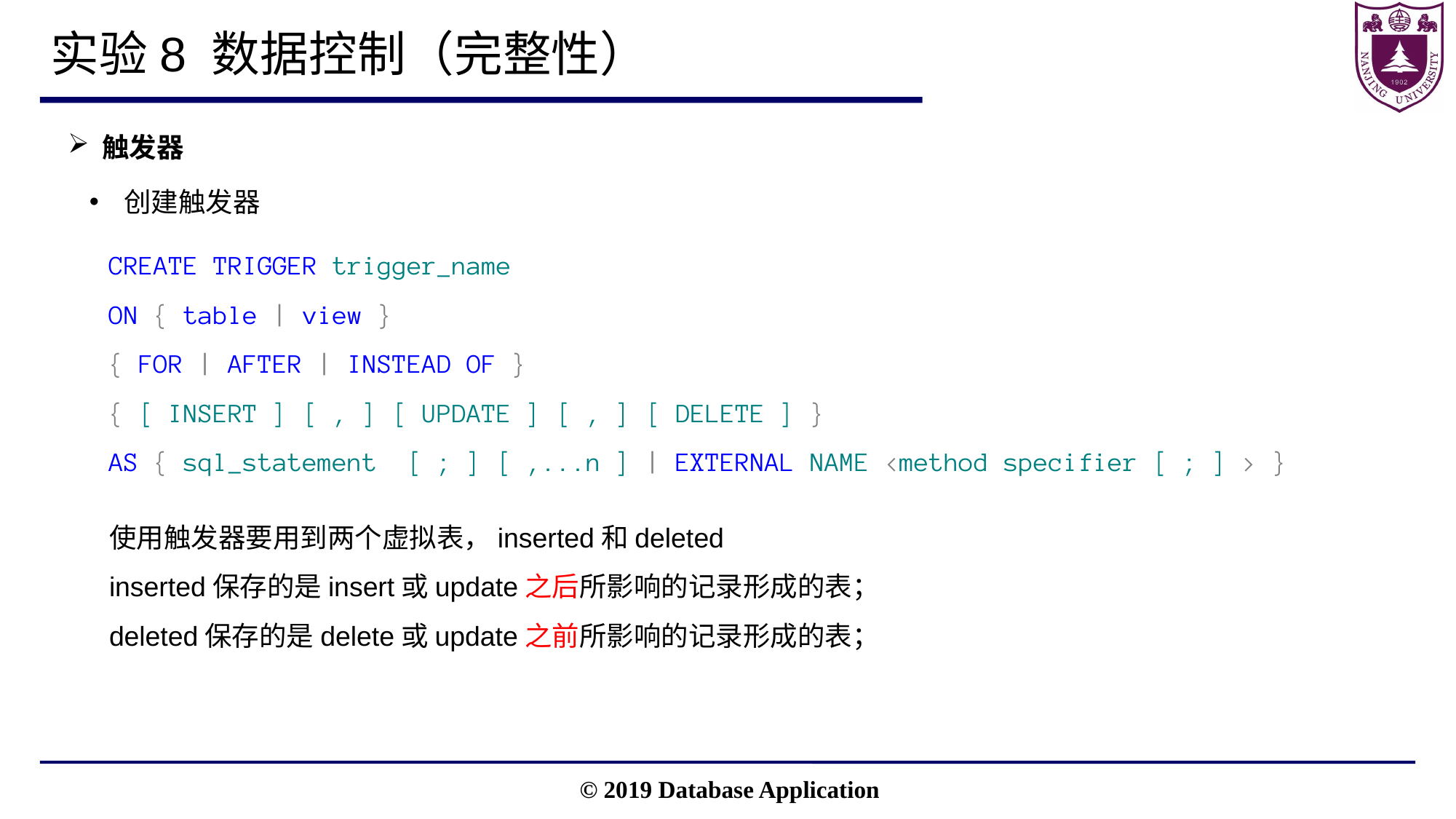

# 实验8 数据控制（完整性）
触发器
创建触发器
CREATE TRIGGER trigger_name
ON { table | view }
{ FOR | AFTER | INSTEAD OF }
{ [ INSERT ] [ , ] [ UPDATE ] [ , ] [ DELETE ] }
AS { sql_statement  [ ; ] [ ,...n ] | EXTERNAL NAME <method specifier [ ; ] > }
使用触发器要用到两个虚拟表，inserted和deleted
inserted保存的是insert或update之后所影响的记录形成的表；
deleted保存的是delete或update之前所影响的记录形成的表；